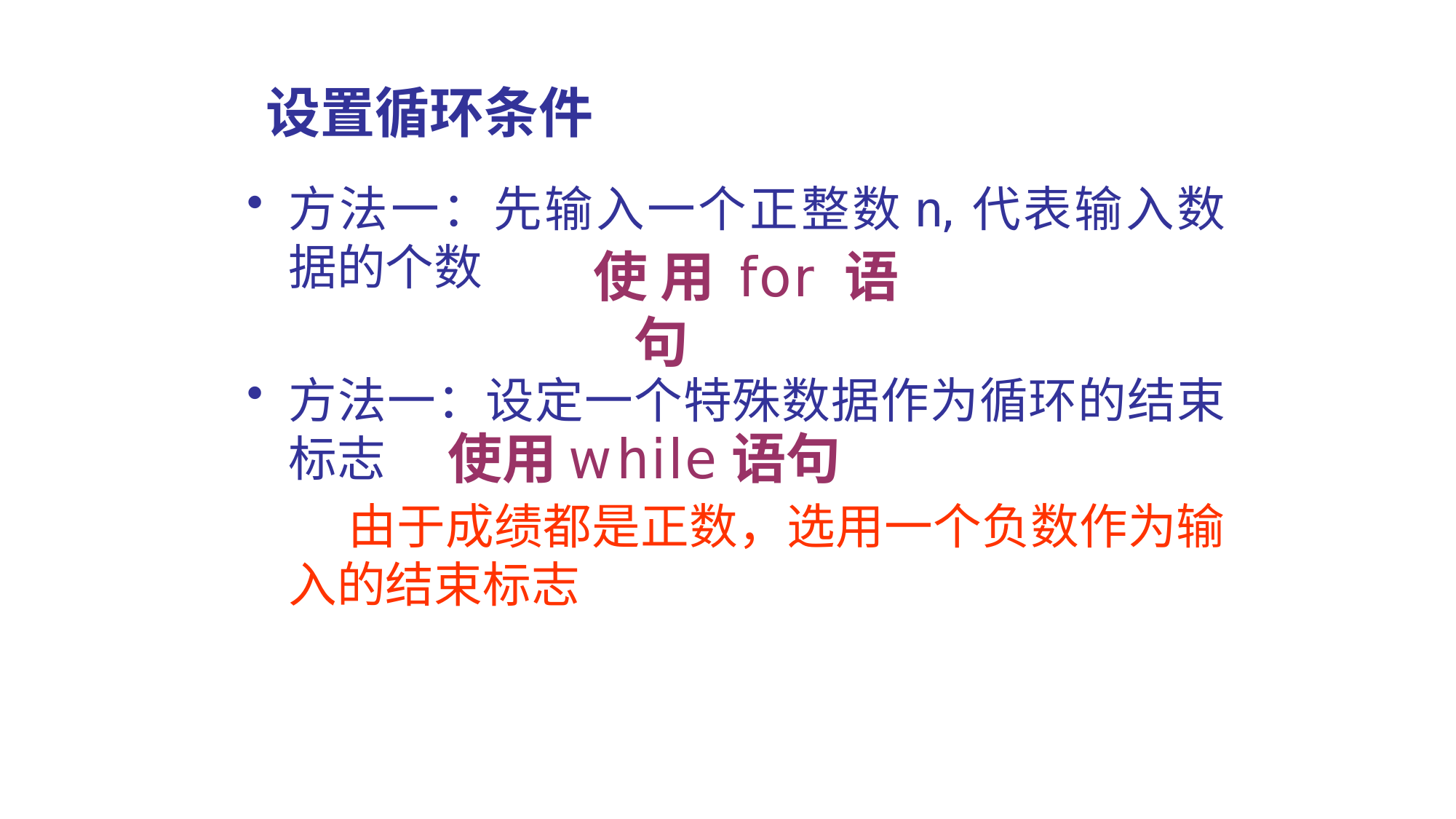

# 设置循环条件
方法一：先输入一个正整数n,代表输入数据的个数
使用for语句
方法一：设定一个特殊数据作为循环的结束标志
        由于成绩都是正数，选用一个负数作为输入的结束标志
使用while语句